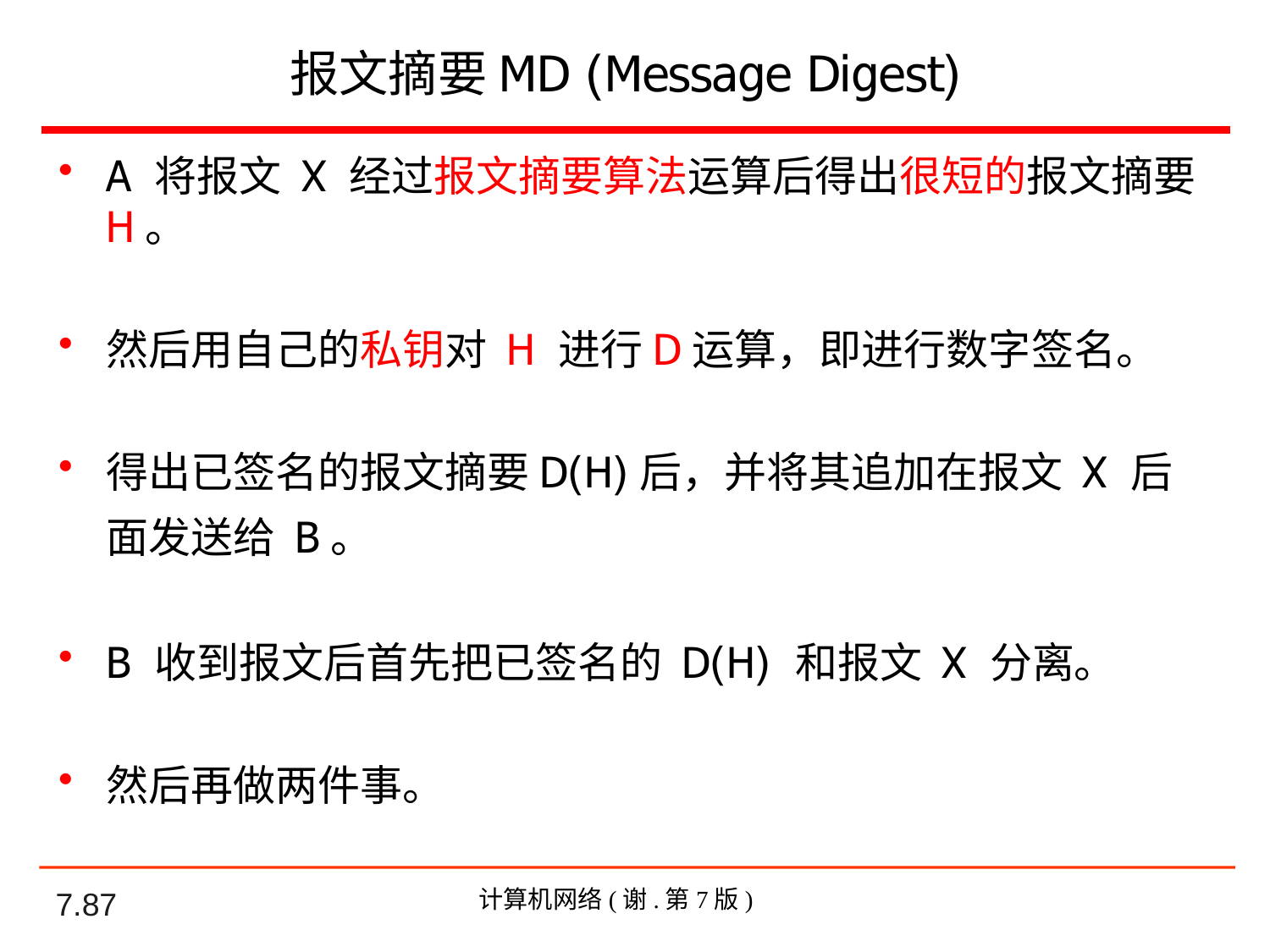

# 报文摘要MD (Message Digest)
A 将报文 X 经过报文摘要算法运算后得出很短的报文摘要H。

然后用自己的私钥对 H 进行D运算，即进行数字签名。

得出已签名的报文摘要D(H)后，并将其追加在报文 X 后面发送给 B。

B 收到报文后首先把已签名的 D(H) 和报文 X 分离。

然后再做两件事。